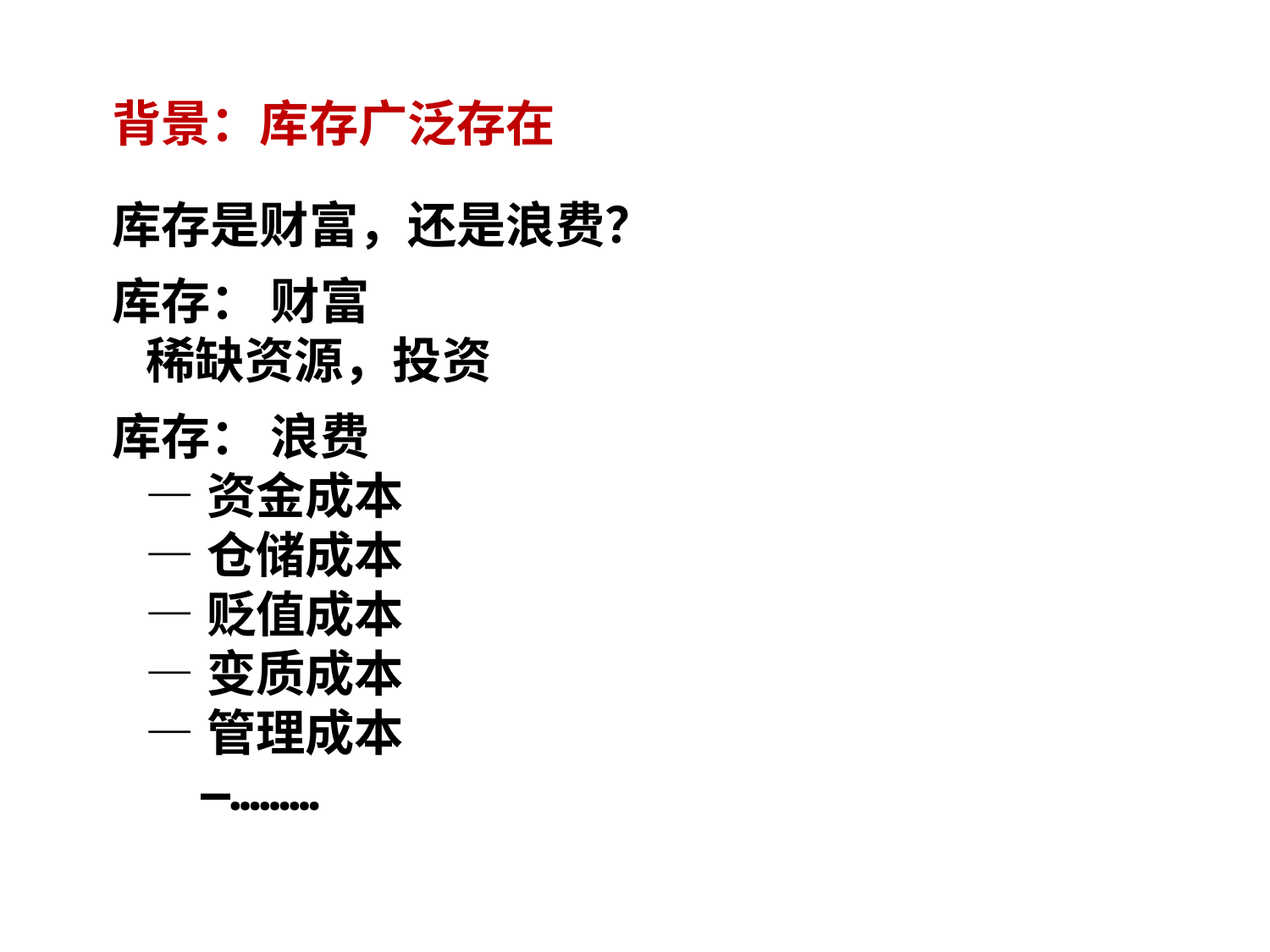

背景：库存广泛存在

库存是财富，还是浪费？

库存： 财富
  稀缺资源，投资

库存： 浪费
   —资金成本
   —仓储成本
   —贬值成本
   —变质成本
   —管理成本
   —………